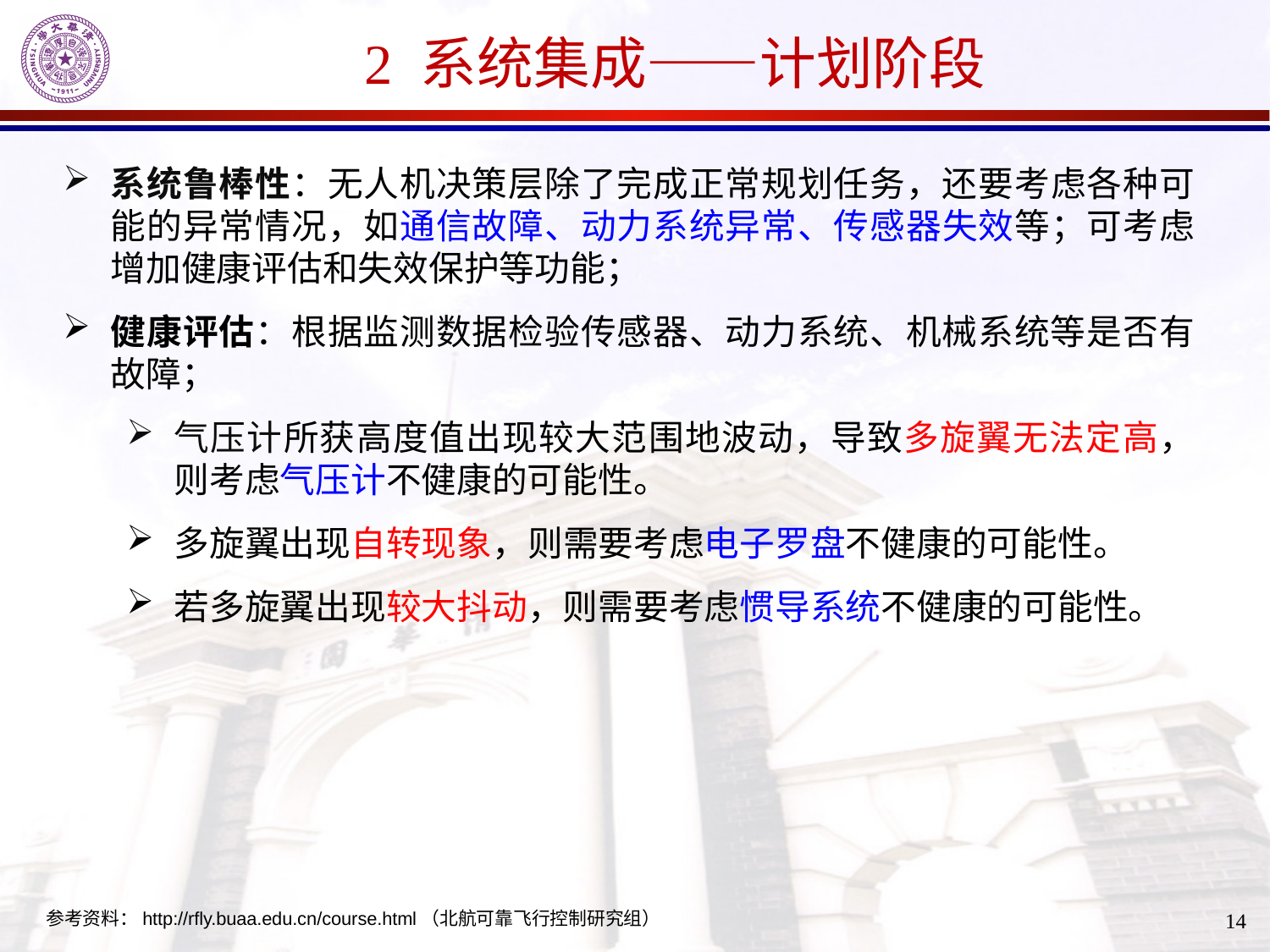

# 2 系统集成——计划阶段
系统鲁棒性：无人机决策层除了完成正常规划任务，还要考虑各种可能的异常情况，如通信故障、动力系统异常、传感器失效等；可考虑增加健康评估和失效保护等功能；
健康评估：根据监测数据检验传感器、动力系统、机械系统等是否有故障；
气压计所获高度值出现较大范围地波动，导致多旋翼无法定高，则考虑气压计不健康的可能性。
多旋翼出现自转现象，则需要考虑电子罗盘不健康的可能性。
若多旋翼出现较大抖动，则需要考虑惯导系统不健康的可能性。
参考资料：http://rfly.buaa.edu.cn/course.html（北航可靠飞行控制研究组）
14